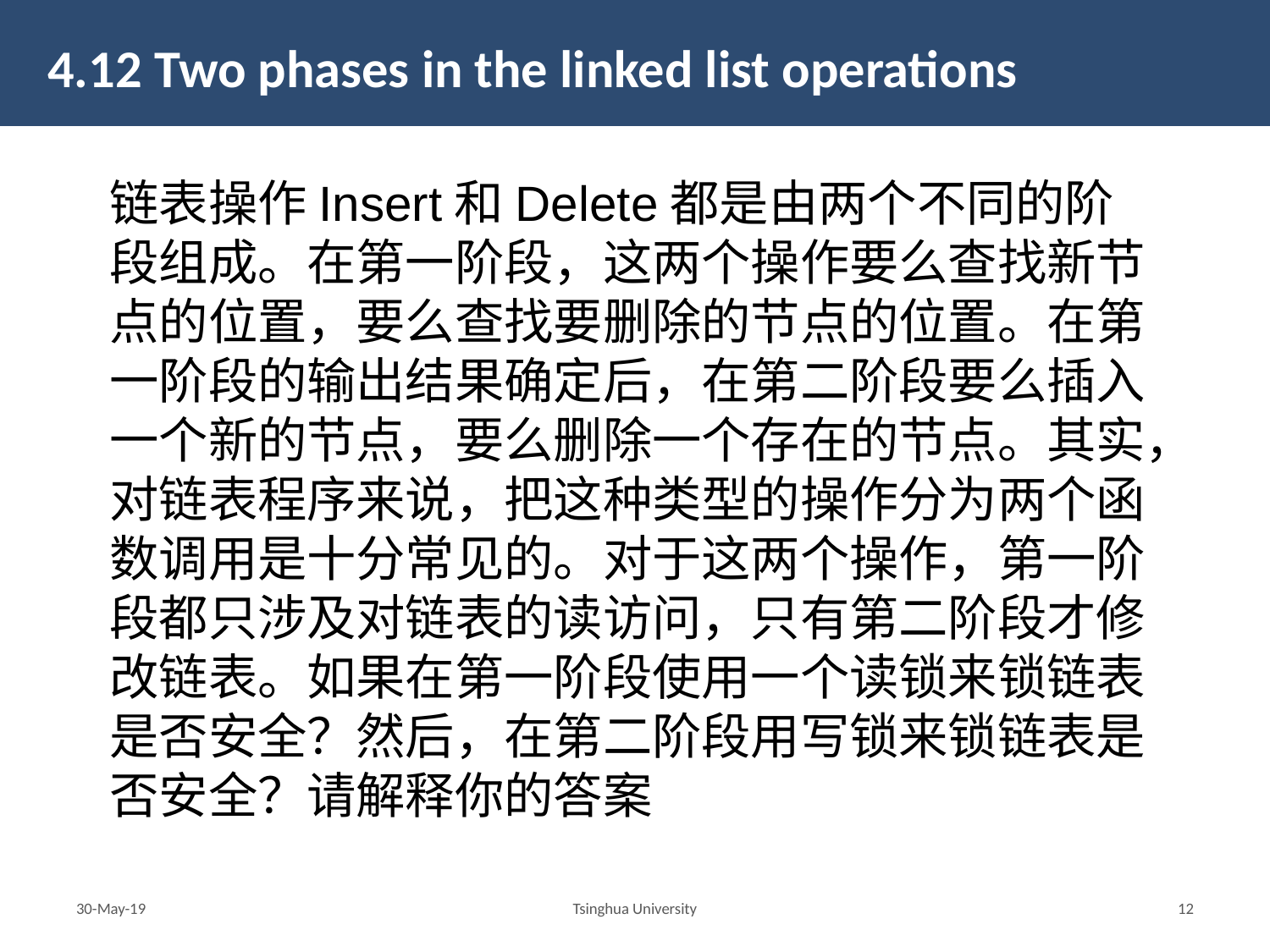

# 4.12 Two phases in the linked list operations
链表操作Insert和Delete都是由两个不同的阶段组成。在第一阶段，这两个操作要么查找新节点的位置，要么查找要删除的节点的位置。在第一阶段的输出结果确定后，在第二阶段要么插入一个新的节点，要么删除一个存在的节点。其实，对链表程序来说，把这种类型的操作分为两个函数调用是十分常见的。对于这两个操作，第一阶段都只涉及对链表的读访问，只有第二阶段才修改链表。如果在第一阶段使用一个读锁来锁链表是否安全？然后，在第二阶段用写锁来锁链表是否安全？请解释你的答案

30-May-19
Tsinghua University
12